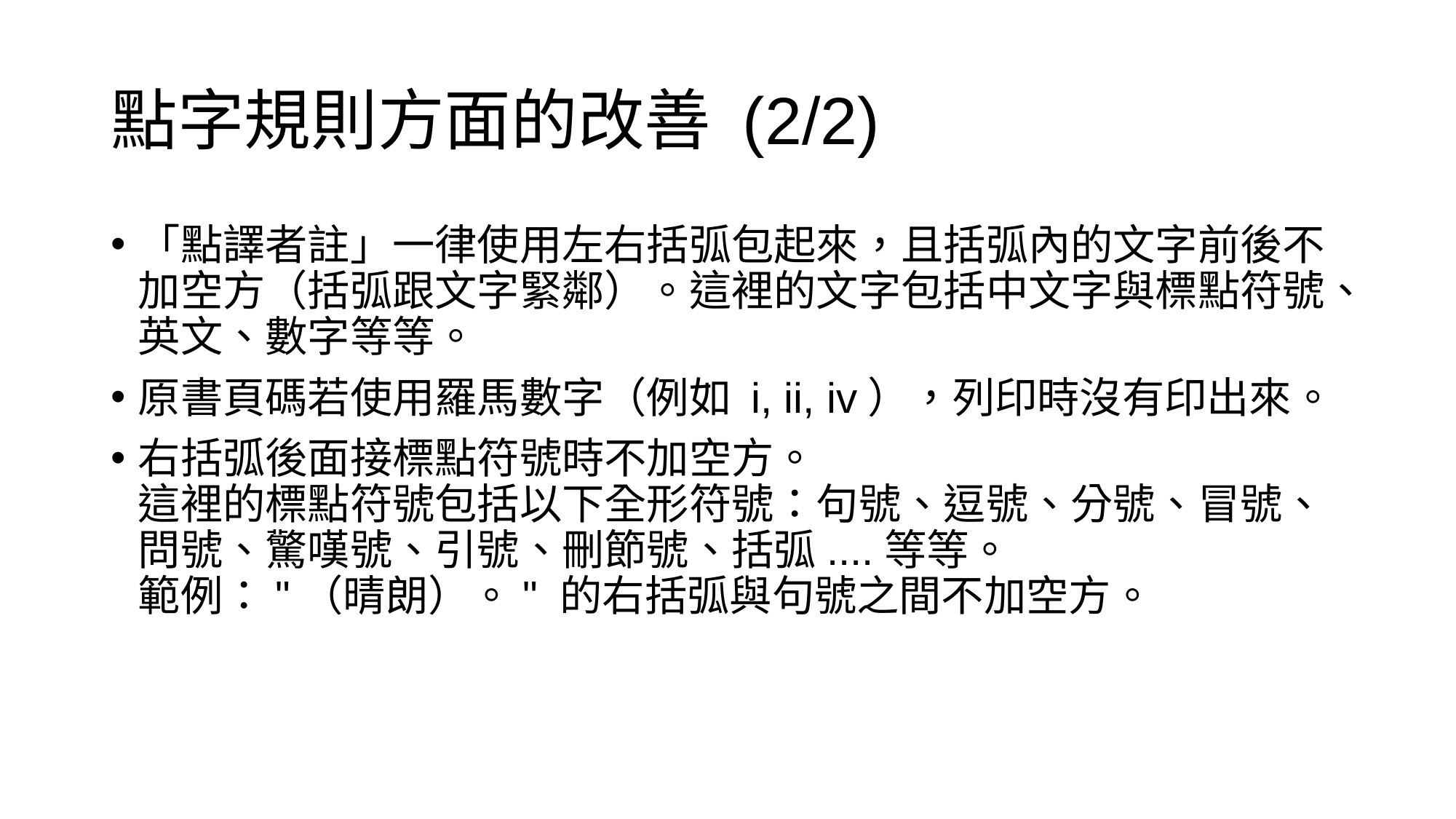

# 點字規則方面的改善 (2/2)
「點譯者註」一律使用左右括弧包起來，且括弧內的文字前後不加空方（括弧跟文字緊鄰）。這裡的文字包括中文字與標點符號、英文、數字等等。
原書頁碼若使用羅馬數字（例如 i, ii, iv），列印時沒有印出來。
右括弧後面接標點符號時不加空方。
這裡的標點符號包括以下全形符號：句號、逗號、分號、冒號、問號、驚嘆號、引號、刪節號、括弧....等等。
範例："（晴朗）。" 的右括弧與句號之間不加空方。